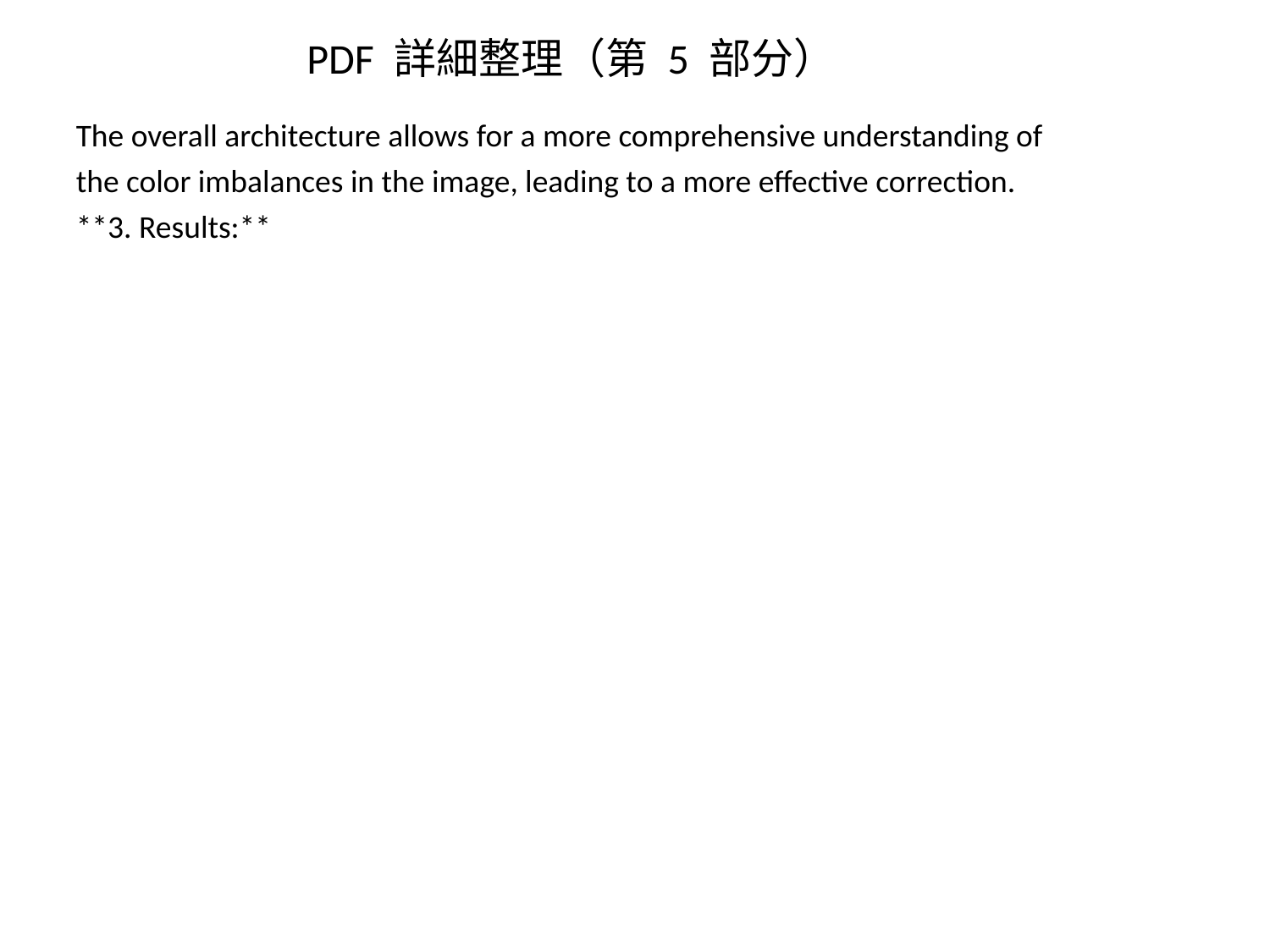

PDF 詳細整理（第 5 部分）

The overall architecture allows for a more comprehensive understanding of the color imbalances in the image, leading to a more effective correction.
**3. Results:**